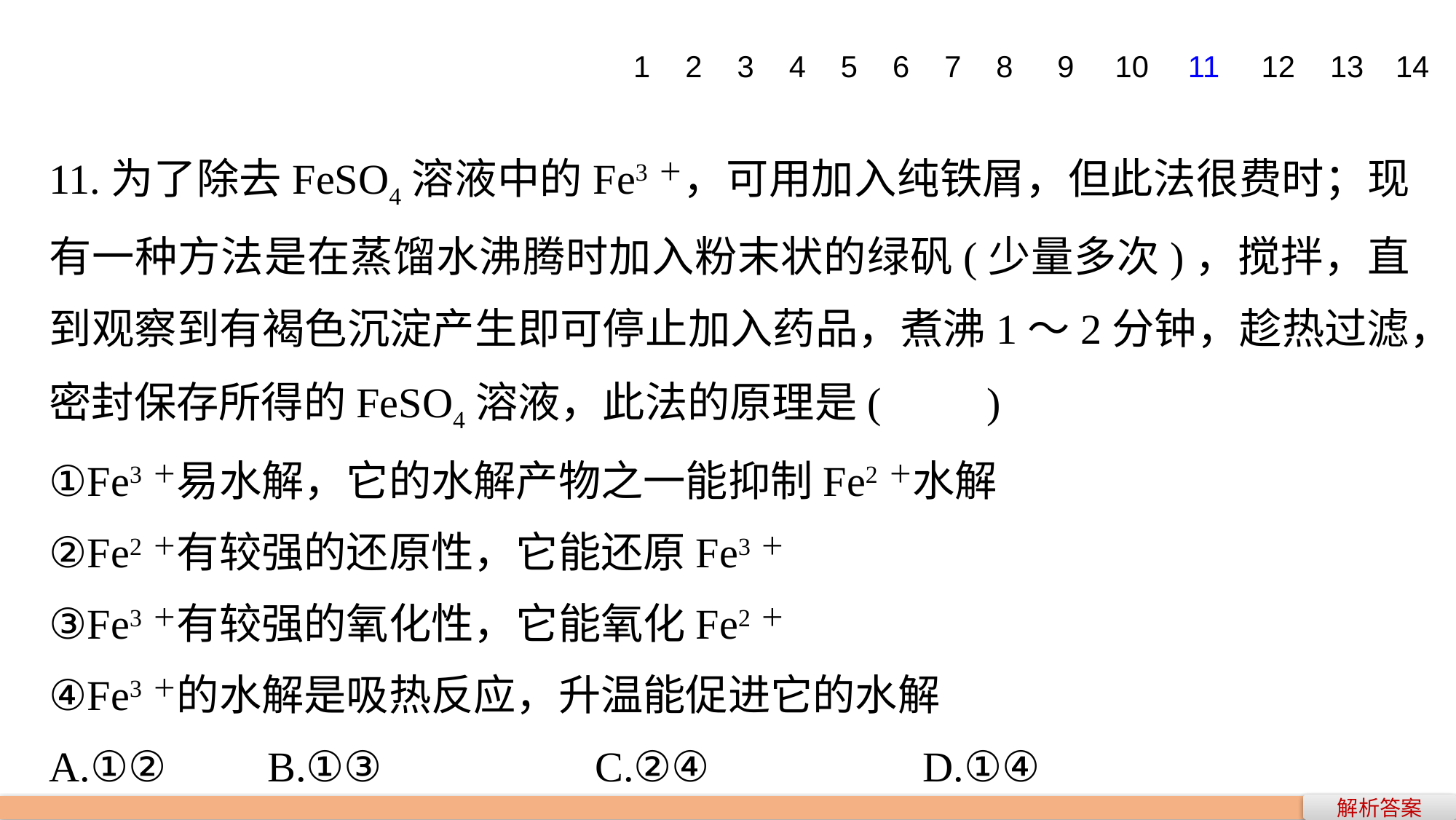

1
2
3
4
5
6
7
8
9
10
11
12
13
14
11.为了除去FeSO4溶液中的Fe3＋，可用加入纯铁屑，但此法很费时；现有一种方法是在蒸馏水沸腾时加入粉末状的绿矾(少量多次)，搅拌，直到观察到有褐色沉淀产生即可停止加入药品，煮沸1～2分钟，趁热过滤，密封保存所得的FeSO4溶液，此法的原理是(　　)
①Fe3＋易水解，它的水解产物之一能抑制Fe2＋水解
②Fe2＋有较强的还原性，它能还原Fe3＋
③Fe3＋有较强的氧化性，它能氧化Fe2＋
④Fe3＋的水解是吸热反应，升温能促进它的水解
A.①②  	B.①③  		C.②④  		D.①④
解析答案